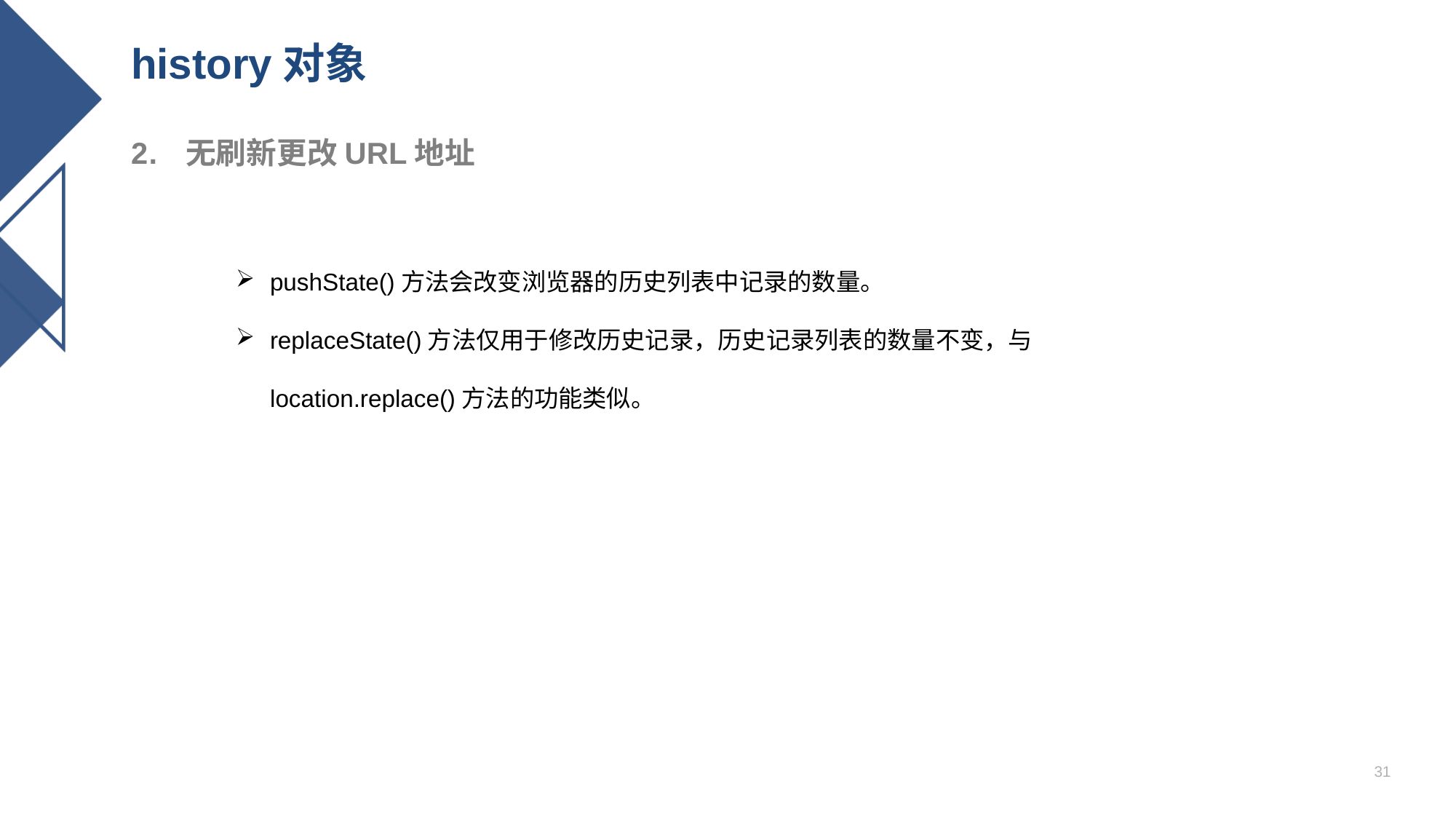

# history对象
无刷新更改URL地址
pushState()方法会改变浏览器的历史列表中记录的数量。
replaceState()方法仅用于修改历史记录，历史记录列表的数量不变，与location.replace()方法的功能类似。
31